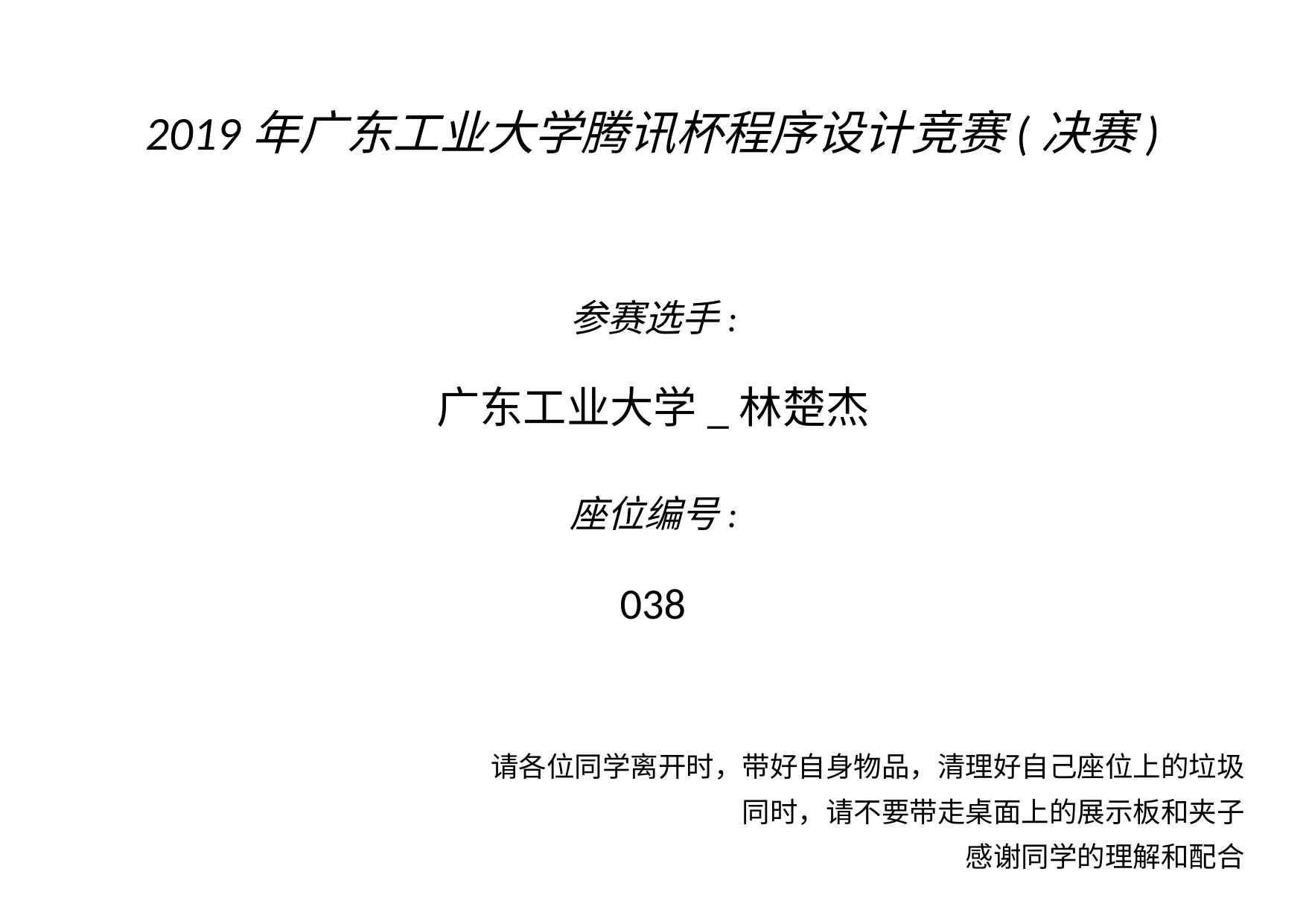

# 2019年广东工业大学腾讯杯程序设计竞赛(决赛)
参赛选手:
广东工业大学_林楚杰
座位编号:
038
请各位同学离开时，带好自身物品，清理好自己座位上的垃圾
同时，请不要带走桌面上的展示板和夹子
感谢同学的理解和配合